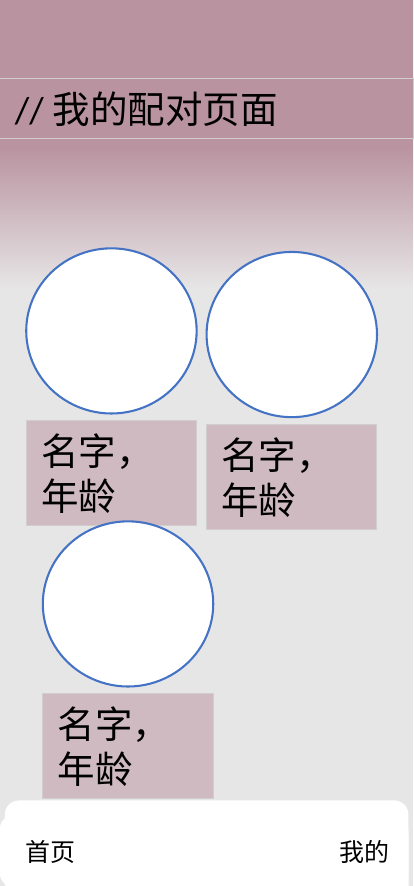

//我的配对页面

名字， 年龄
名字， 年龄

名字， 年龄

首页
我的